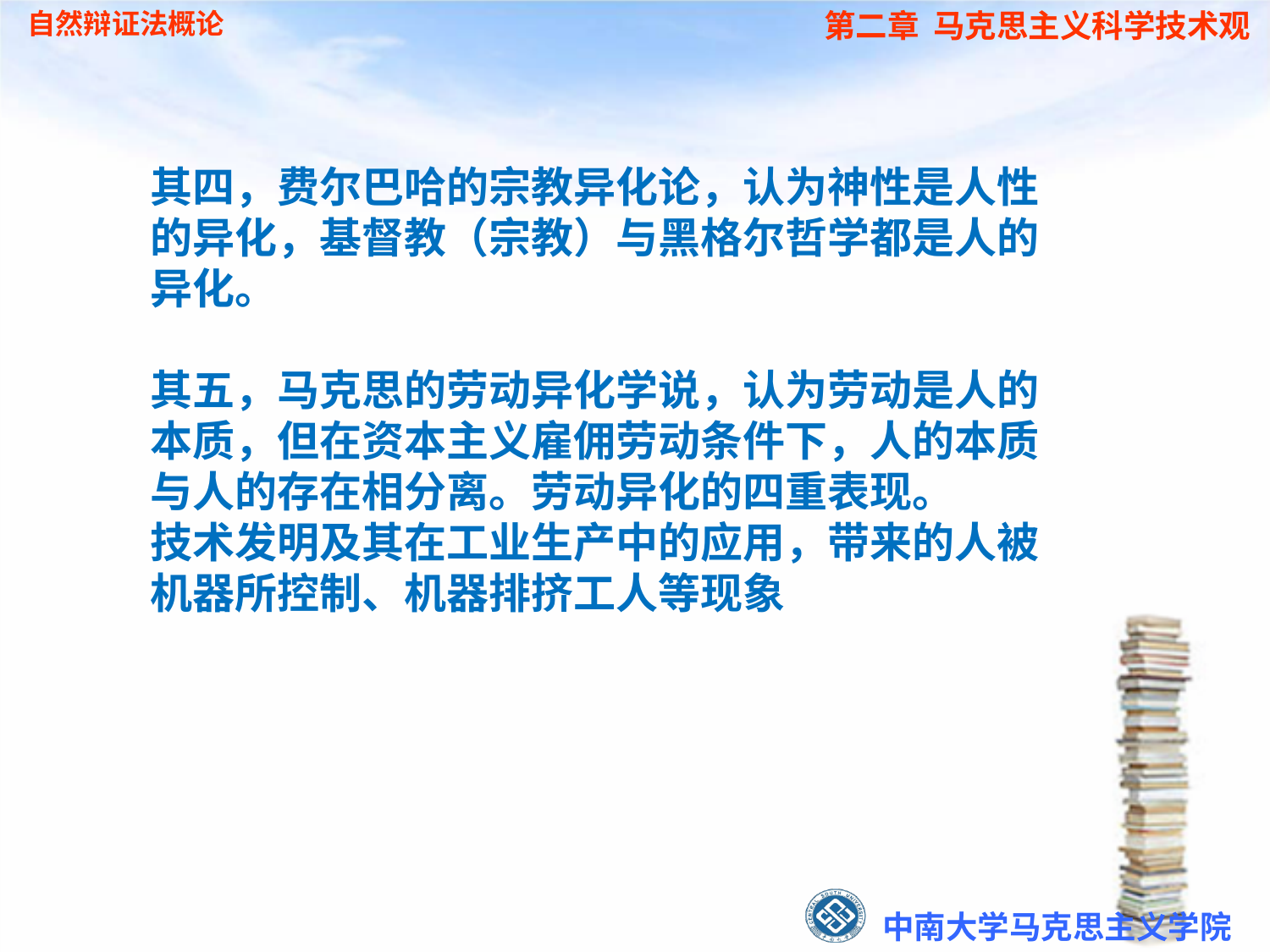

其四，费尔巴哈的宗教异化论，认为神性是人性的异化，基督教（宗教）与黑格尔哲学都是人的异化。

其五，马克思的劳动异化学说，认为劳动是人的本质，但在资本主义雇佣劳动条件下，人的本质与人的存在相分离。劳动异化的四重表现。
技术发明及其在工业生产中的应用，带来的人被机器所控制、机器排挤工人等现象